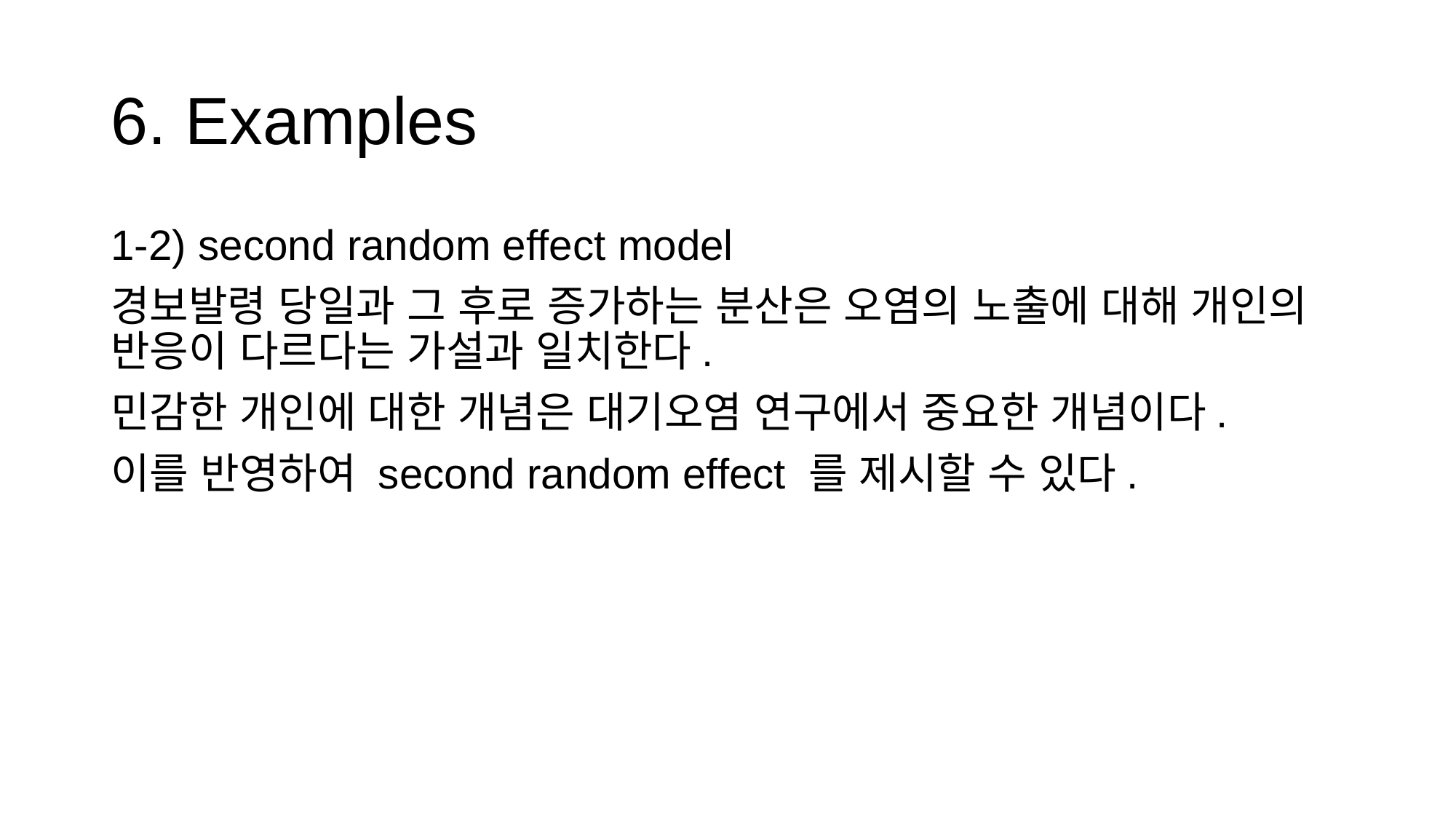

# 6. Examples
1-2) second random effect model
경보발령 당일과 그 후로 증가하는 분산은 오염의 노출에 대해 개인의 반응이 다르다는 가설과 일치한다.
민감한 개인에 대한 개념은 대기오염 연구에서 중요한 개념이다.
이를 반영하여 second random effect 를 제시할 수 있다.